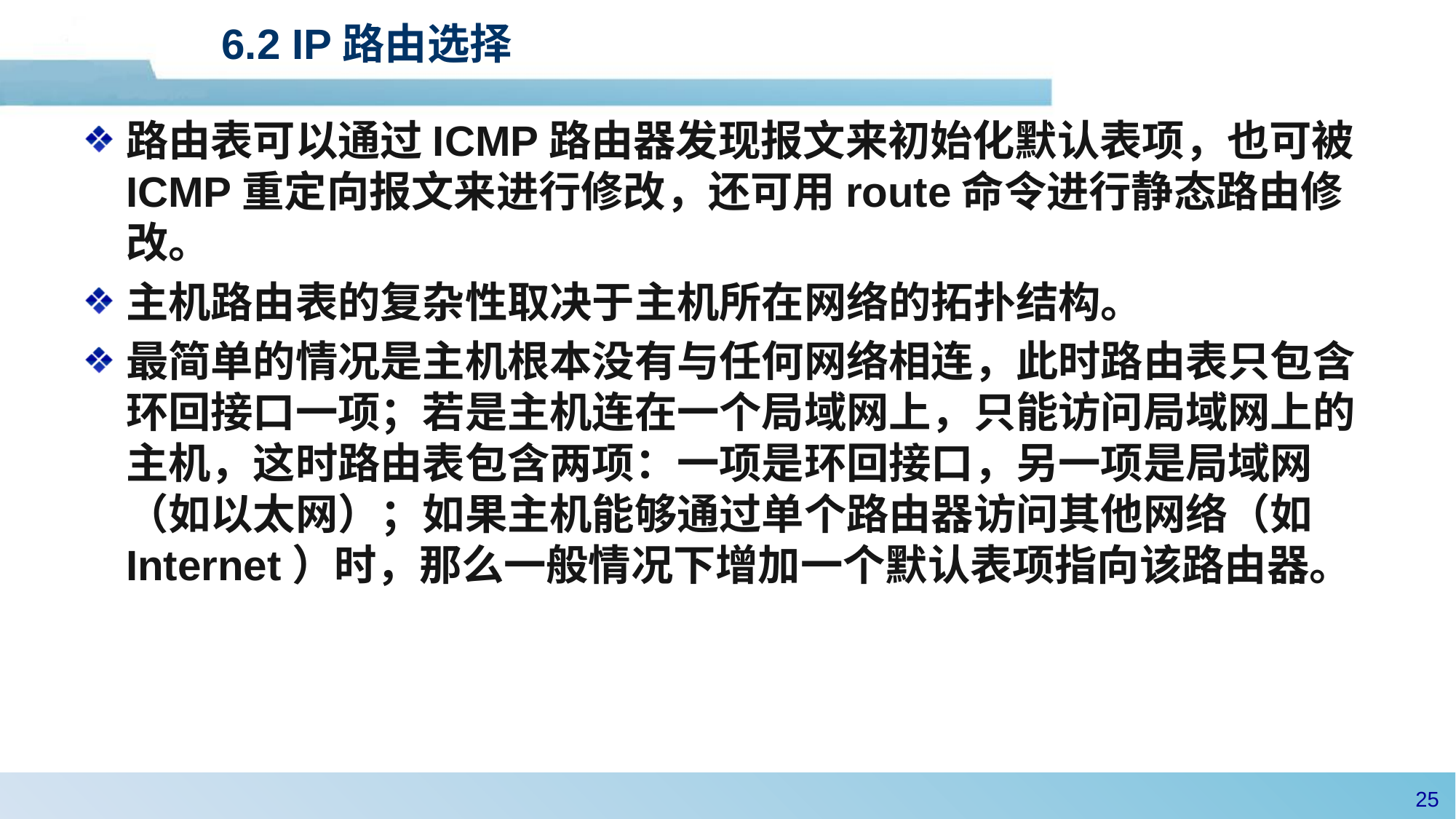

6.2 IP路由选择
路由表可以通过ICMP路由器发现报文来初始化默认表项，也可被ICMP重定向报文来进行修改，还可用route命令进行静态路由修改。
主机路由表的复杂性取决于主机所在网络的拓扑结构。
最简单的情况是主机根本没有与任何网络相连，此时路由表只包含环回接口一项；若是主机连在一个局域网上，只能访问局域网上的主机，这时路由表包含两项：一项是环回接口，另一项是局域网（如以太网）；如果主机能够通过单个路由器访问其他网络（如Internet）时，那么一般情况下增加一个默认表项指向该路由器。
25